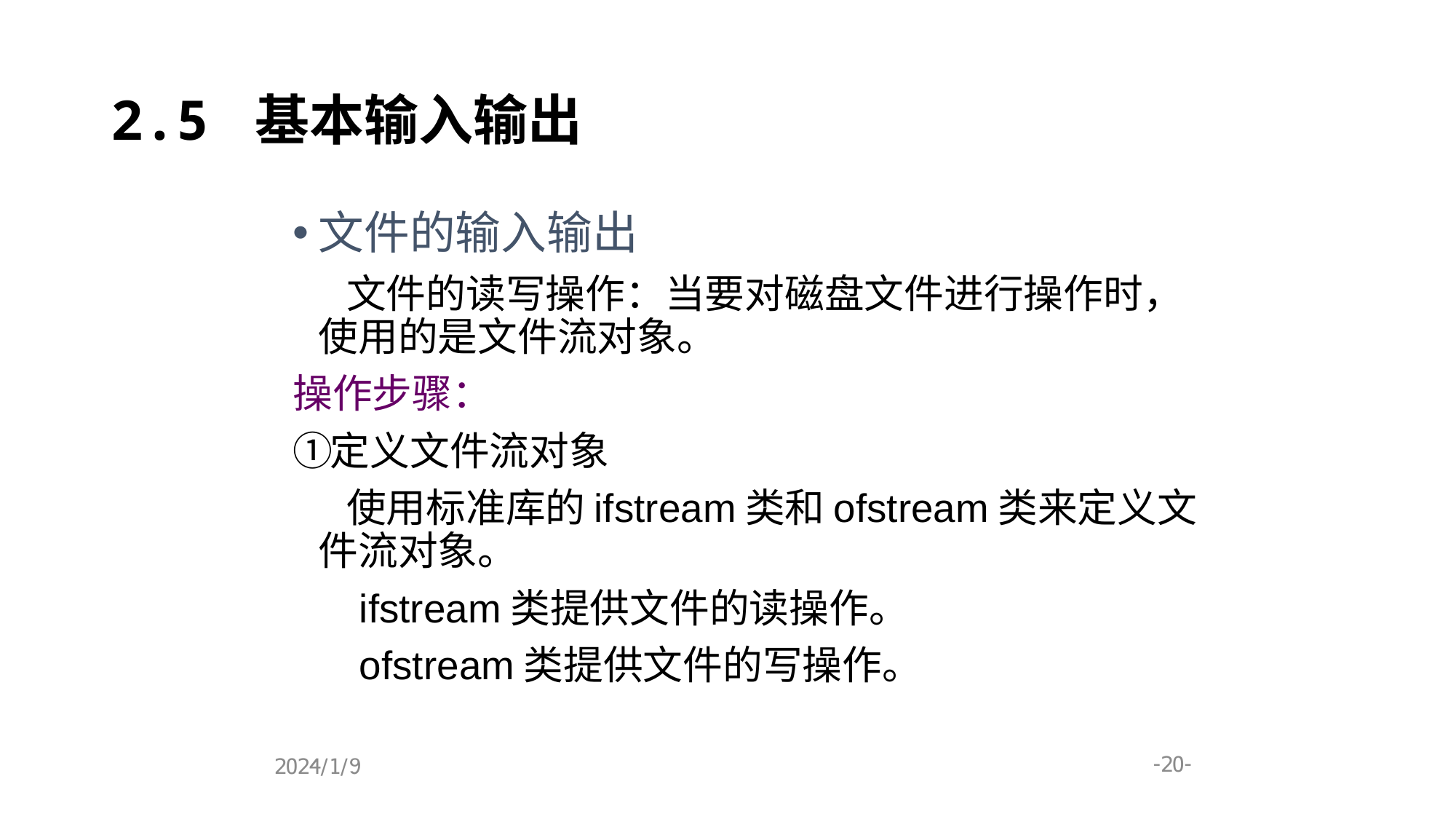

# 2.5 基本输入输出
文件的输入输出
     文件的读写操作：当要对磁盘文件进行操作时，使用的是文件流对象。
操作步骤：
定义文件流对象
     使用标准库的ifstream类和ofstream类来定义文件流对象。
      ifstream类提供文件的读操作。
      ofstream类提供文件的写操作。

-20-
2024/1/9